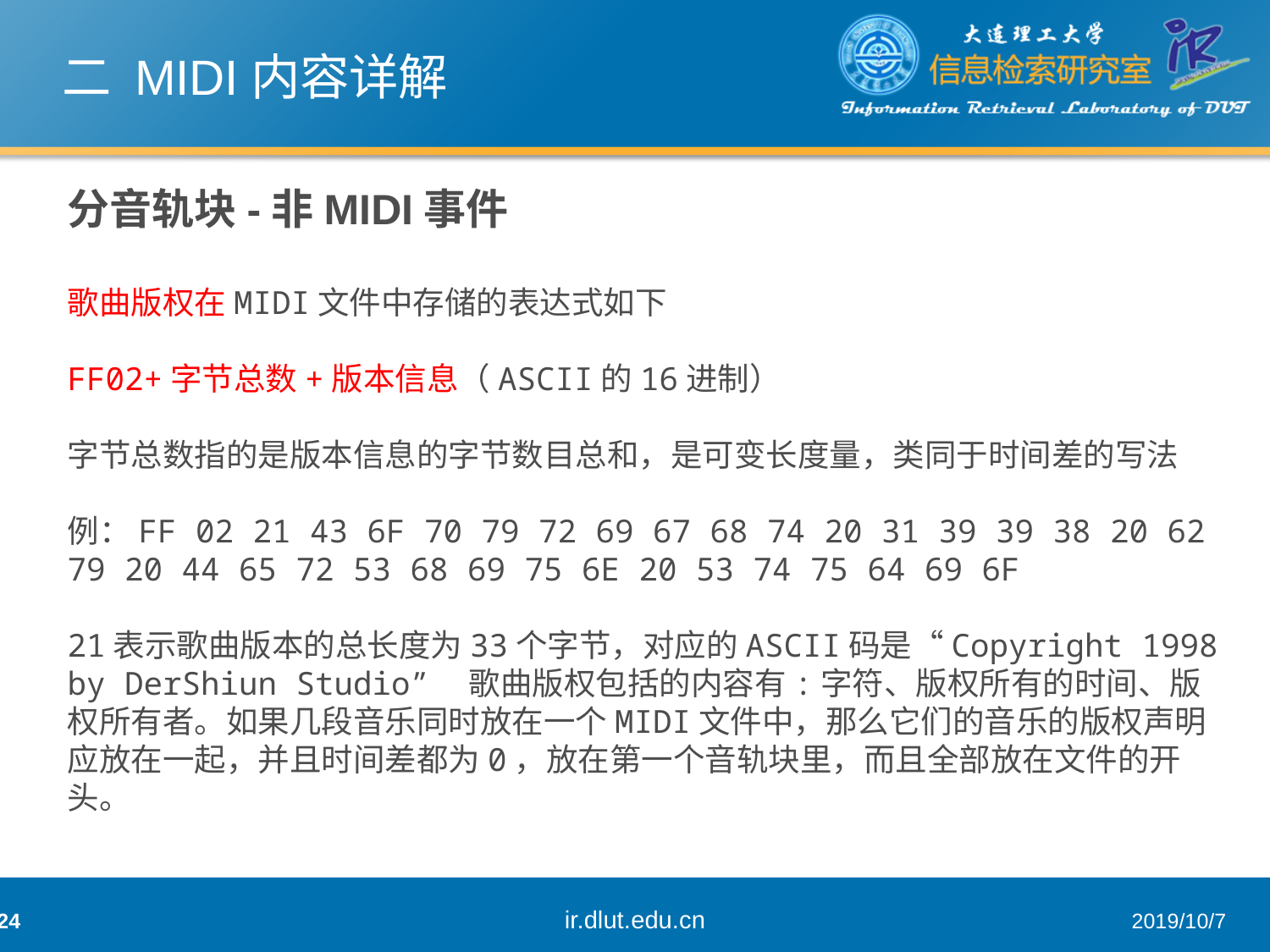

# 二 MIDI内容详解
分音轨块-非MIDI事件
歌曲版权在MIDI文件中存储的表达式如下

FF02+字节总数+版本信息（ASCII的16进制）

字节总数指的是版本信息的字节数目总和，是可变长度量，类同于时间差的写法

例：FF 02 21 43 6F 70 79 72 69 67 68 74 20 31 39 39 38 20 62 79 20 44 65 72 53 68 69 75 6E 20 53 74 75 64 69 6F

21表示歌曲版本的总长度为33个字节，对应的ASCII码是“Copyright 1998 by DerShiun Studio”　歌曲版权包括的内容有:字符、版权所有的时间、版权所有者。如果几段音乐同时放在一个MIDI文件中，那么它们的音乐的版权声明应放在一起，并且时间差都为0，放在第一个音轨块里，而且全部放在文件的开头。